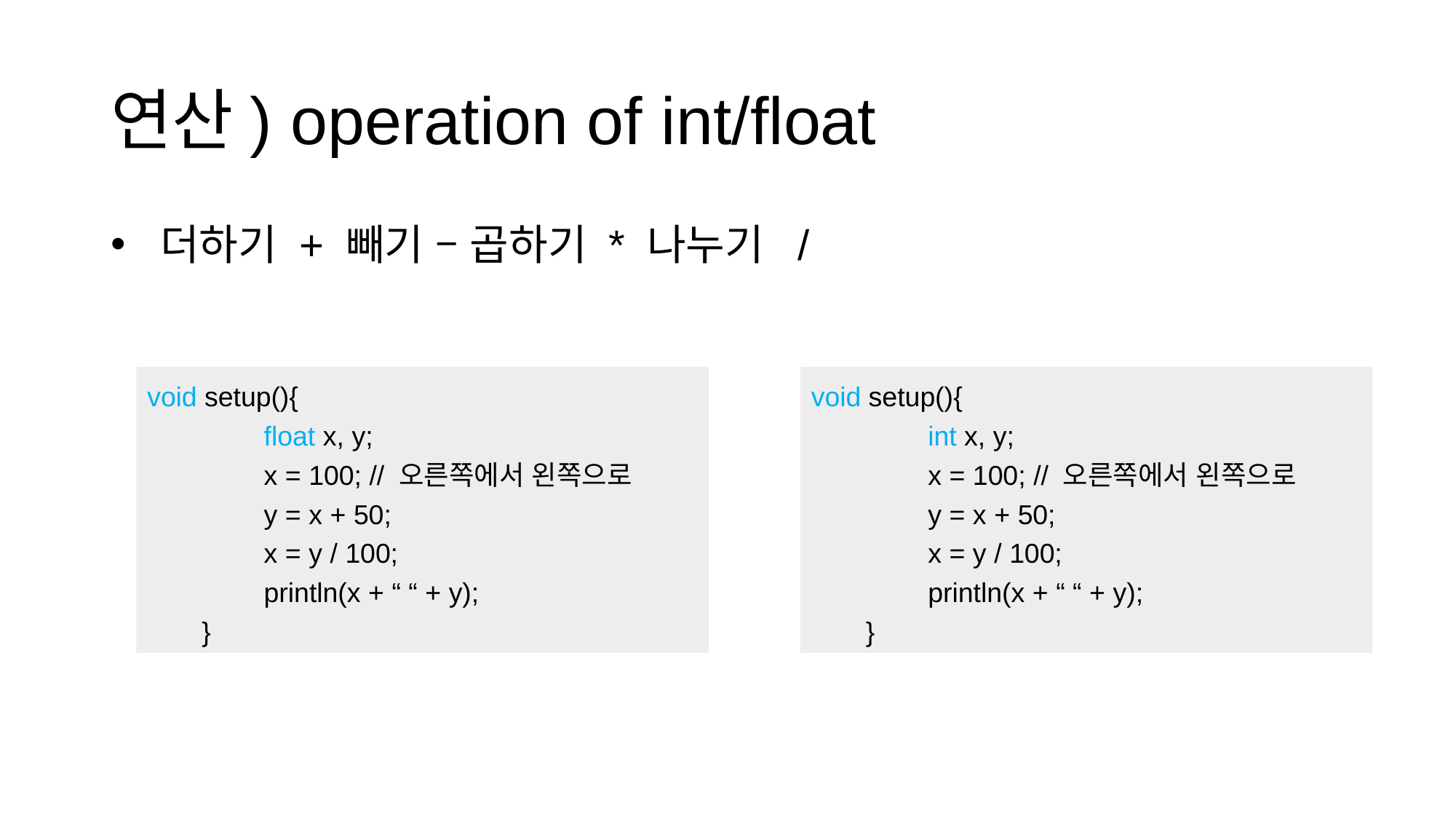

# 연산) operation of int/float
 더하기 + 빼기 – 곱하기 * 나누기  /
void setup(){
 int x, y;
 x = 100; // 오른쪽에서 왼쪽으로
 y = x + 50;
 x = y / 100;
 println(x + “ “ + y);
}
void setup(){
 float x, y;
 x = 100; // 오른쪽에서 왼쪽으로
 y = x + 50;
 x = y / 100;
 println(x + “ “ + y);
}